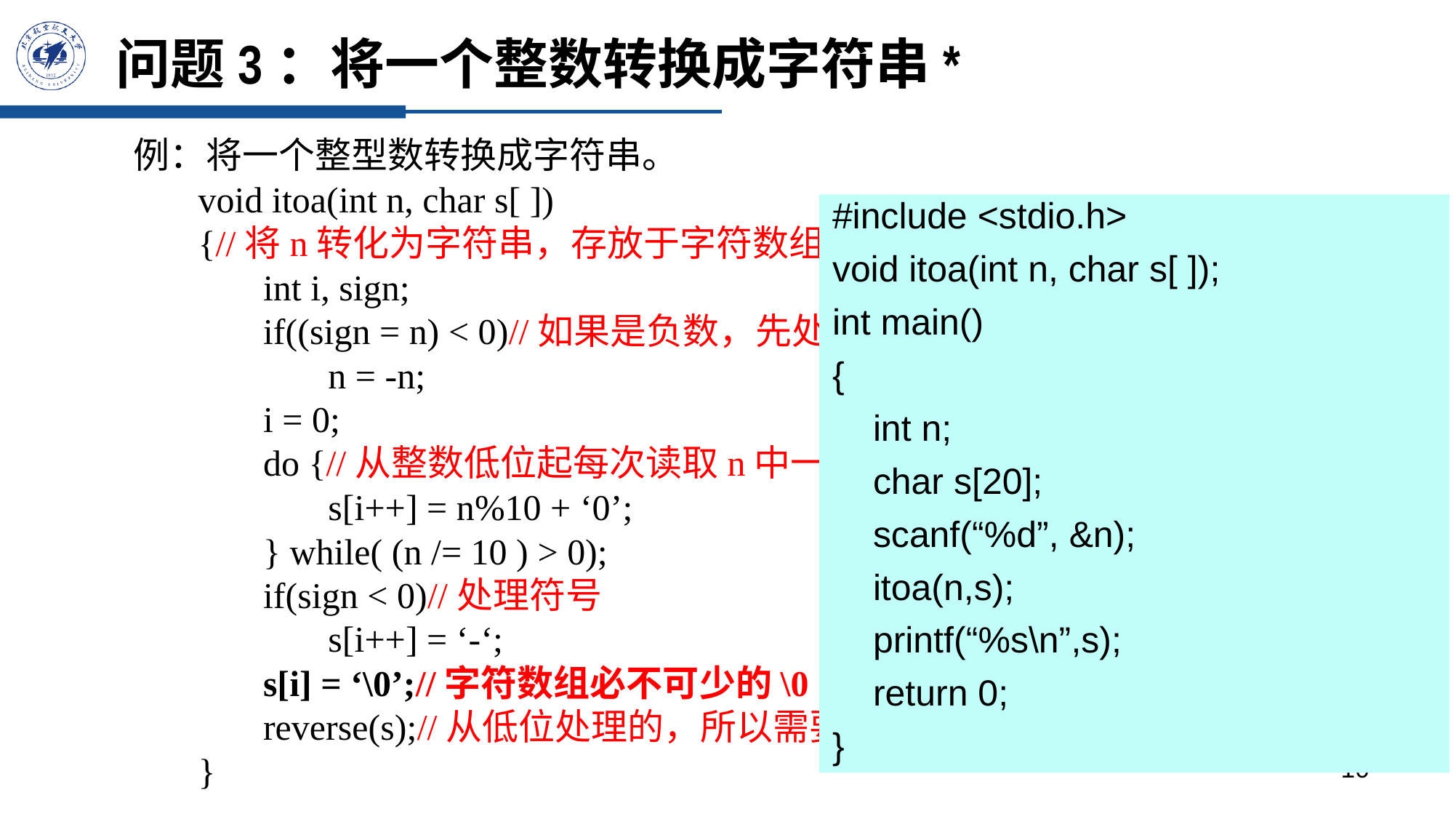

# 问题3：将一个整数转换成字符串*
例：将一个整型数转换成字符串。
void itoa(int n, char s[ ])
{//将n转化为字符串，存放于字符数组s中
int i, sign;
if((sign = n) < 0)//如果是负数，先处理符号
n = -n;
i = 0;
do {//从整数低位起每次读取n中一位转化为字符
s[i++] = n%10 + ‘0’;
} while( (n /= 10 ) > 0);
if(sign < 0)//处理符号
s[i++] = ‘-‘;
s[i] = ‘\0’;//字符数组必不可少的\0
reverse(s);//从低位处理的，所以需要倒过来
}
#include <stdio.h>
void itoa(int n, char s[ ]);
int main()
{
    int n;
    char s[20];
    scanf(“%d”, &n);
    itoa(n,s);
    printf(“%s\n”,s);
    return 0;
}
10